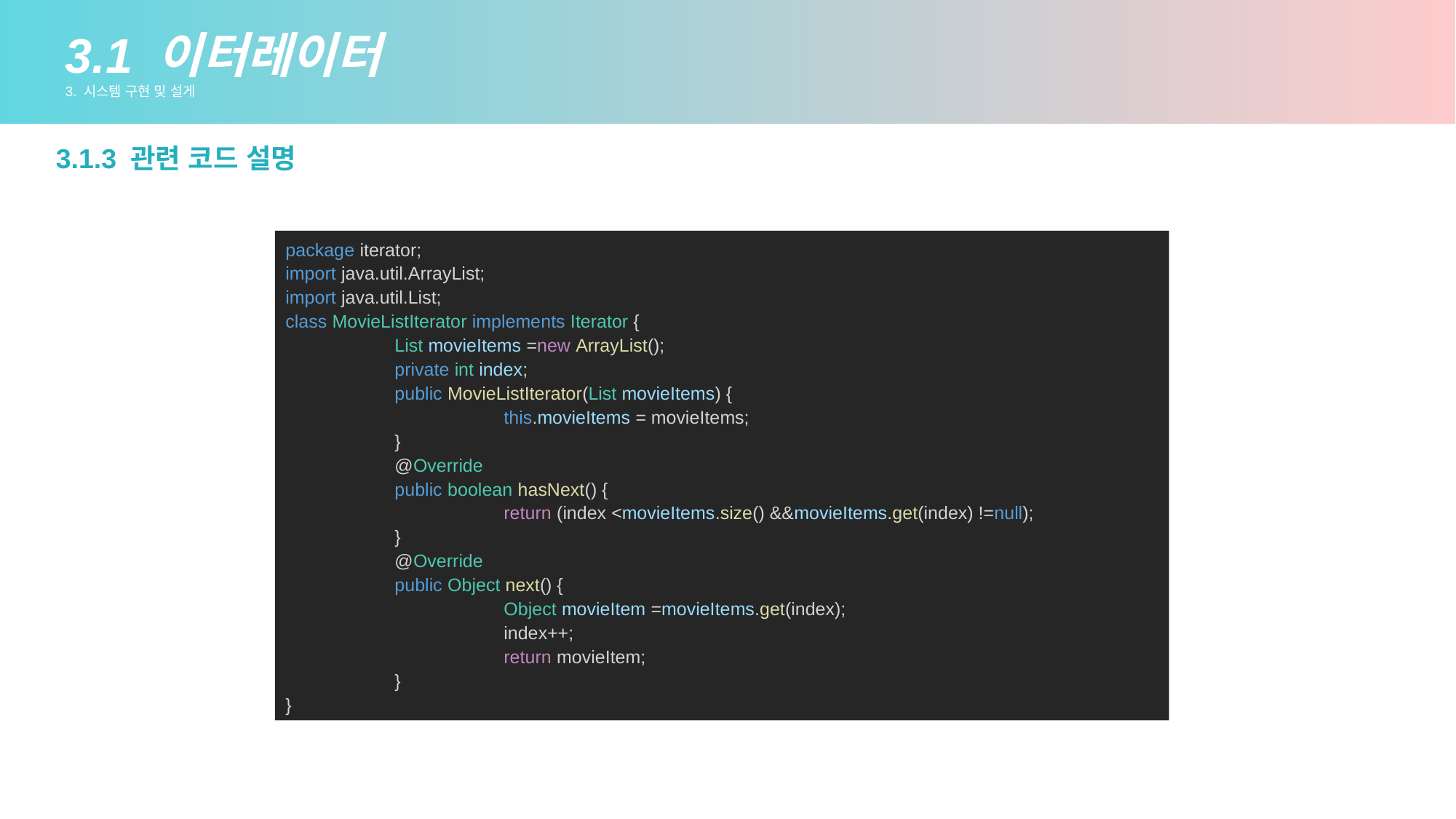

3. 시스템 설계 및 구현
3.1 데코레이터 패턴 적용
3.1 이터레이터
3. 시스템 구현 및 설게
3.1.3 관련 코드 설명
package iterator;
import java.util.ArrayList;
import java.util.List;
class MovieListIterator implements Iterator {
	List movieItems =new ArrayList();
	private int index;
	public MovieListIterator(List movieItems) {
		this.movieItems = movieItems;
	}
	@Override
	public boolean hasNext() {
		return (index <movieItems.size() &&movieItems.get(index) !=null);
	}
	@Override
	public Object next() {
		Object movieItem =movieItems.get(index);
	 	index++;
		return movieItem;
	}
}